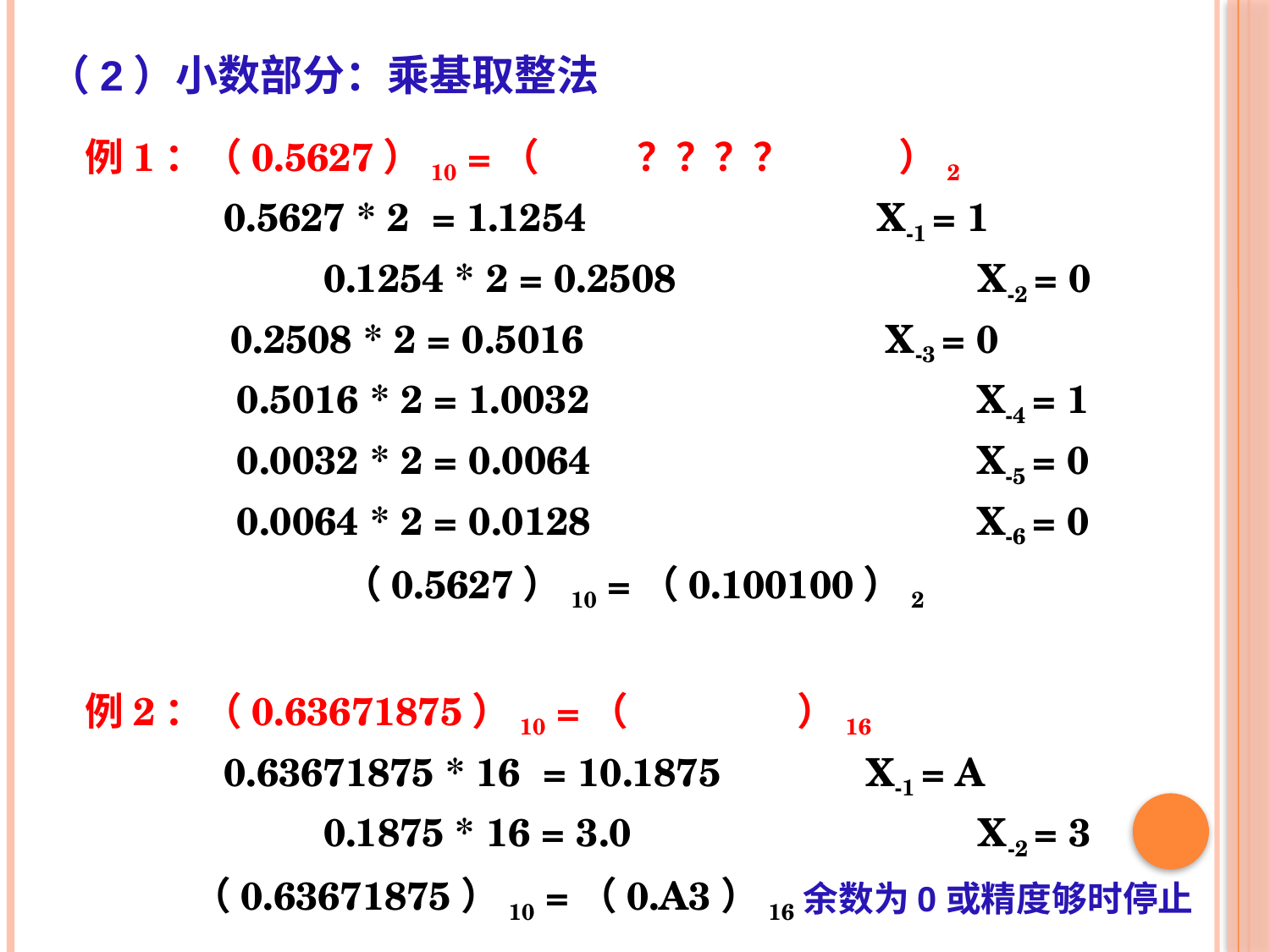

# （2）小数部分：乘基取整法
例1：（0.5627）10 =（           ？？？？            ）2
             0.5627 * 2  = 1.1254                          X-1 = 1
		  0.1254 * 2 = 0.2508                           X-2 = 0
	     0.2508 * 2 = 0.5016                           X-3 = 0
         0.5016 * 2 = 1.0032		               X-4 = 1
         0.0032 * 2 = 0.0064		               X-5 = 0
         0.0064 * 2 = 0.0128		               X-6 = 0
                            （0.5627）10 =（0.100100）2

例2：（0.63671875）10 =（                   ）16
             0.63671875 * 16  = 10.1875             X-1 = A
		  0.1875 * 16 = 3.0                               X-2 = 3
           （0.63671875）10 =（0.A3）16
余数为0或精度够时停止